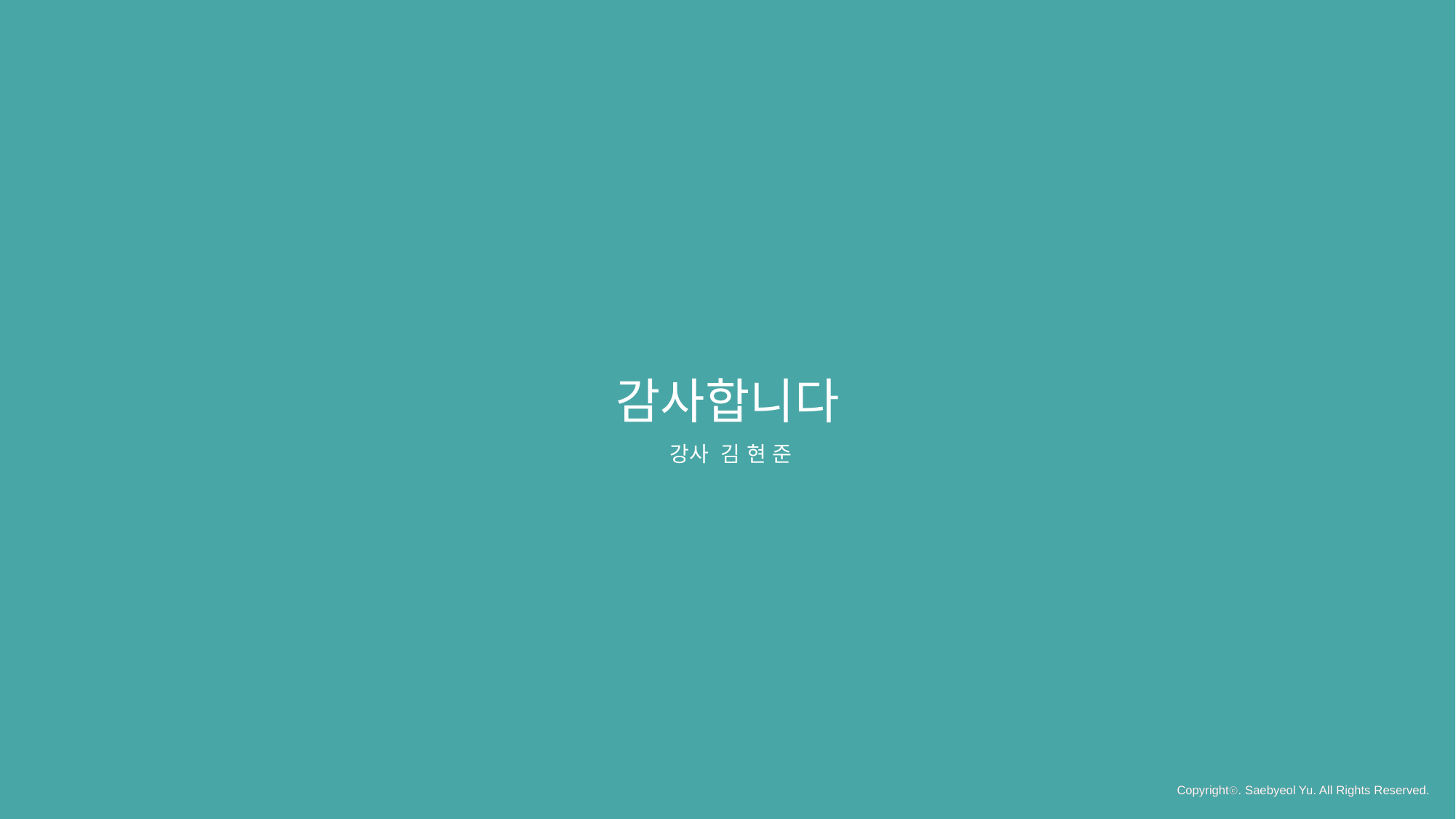

감사합니다
강사  김 현 준
Copyrightⓒ. Saebyeol Yu. All Rights Reserved.